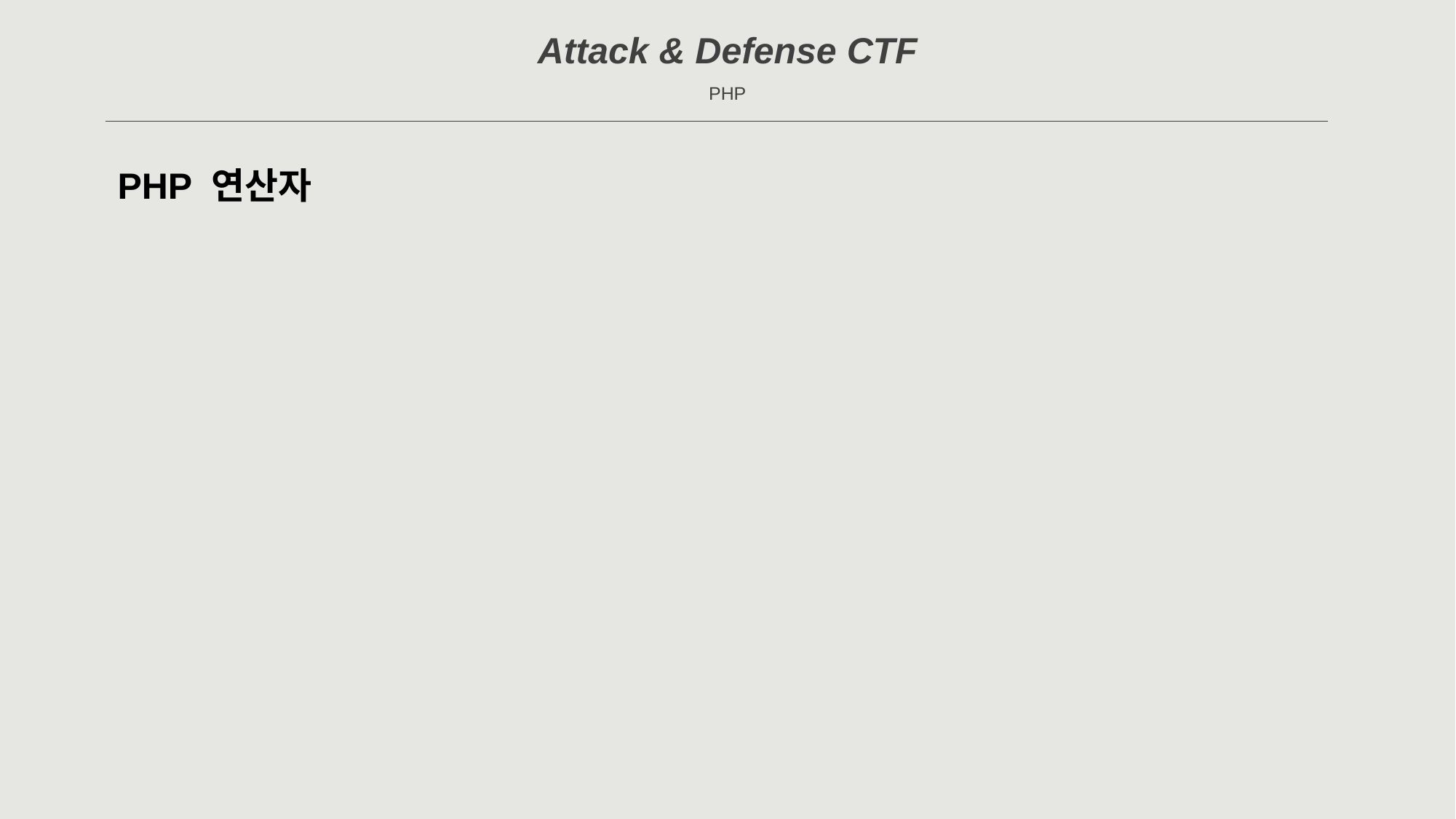

Attack & Defense CTF
PHP
PHP 연산자